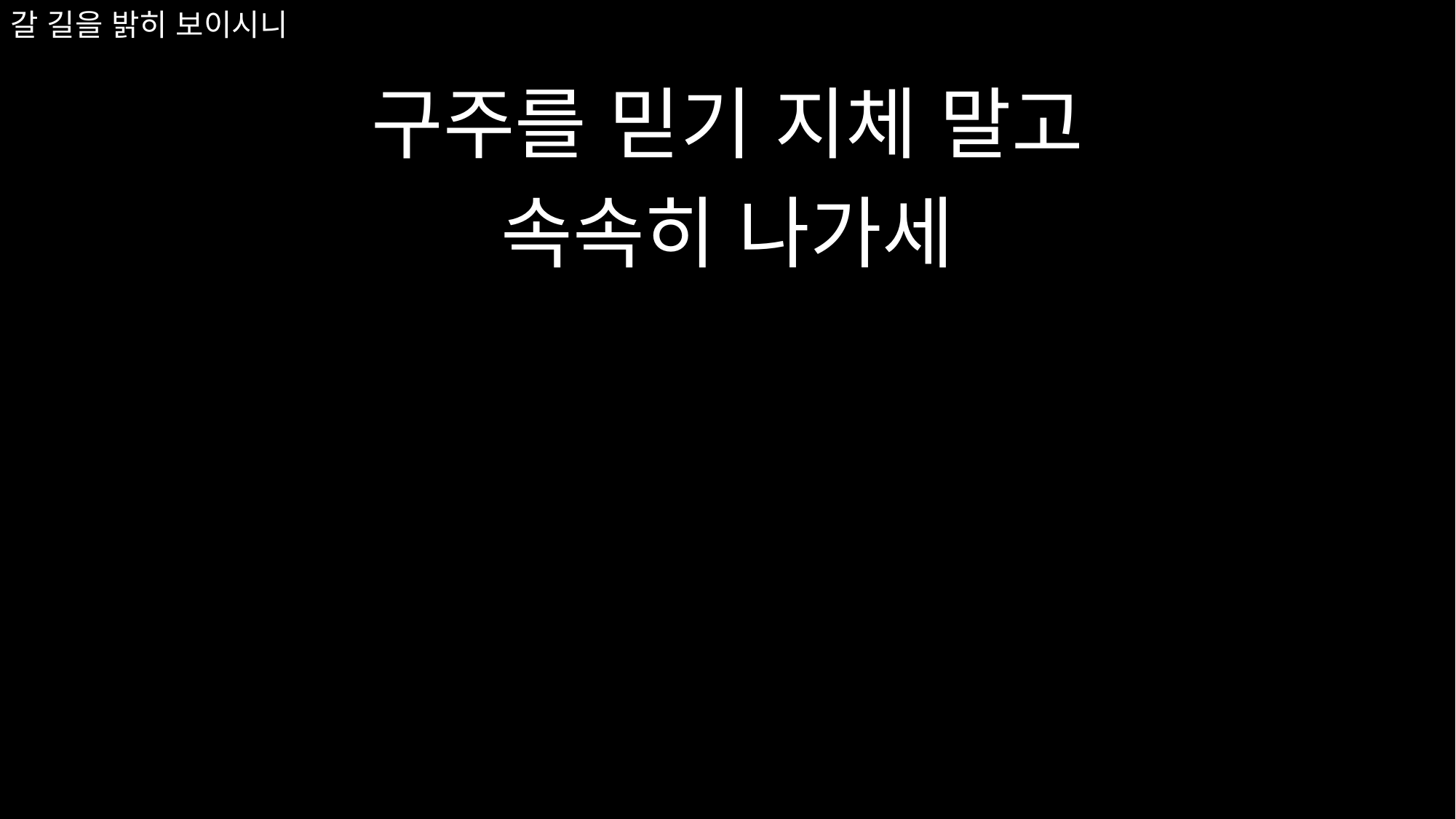

# 갈 길을 밝히 보이시니
구주를 믿기 지체 말고
속속히 나가세